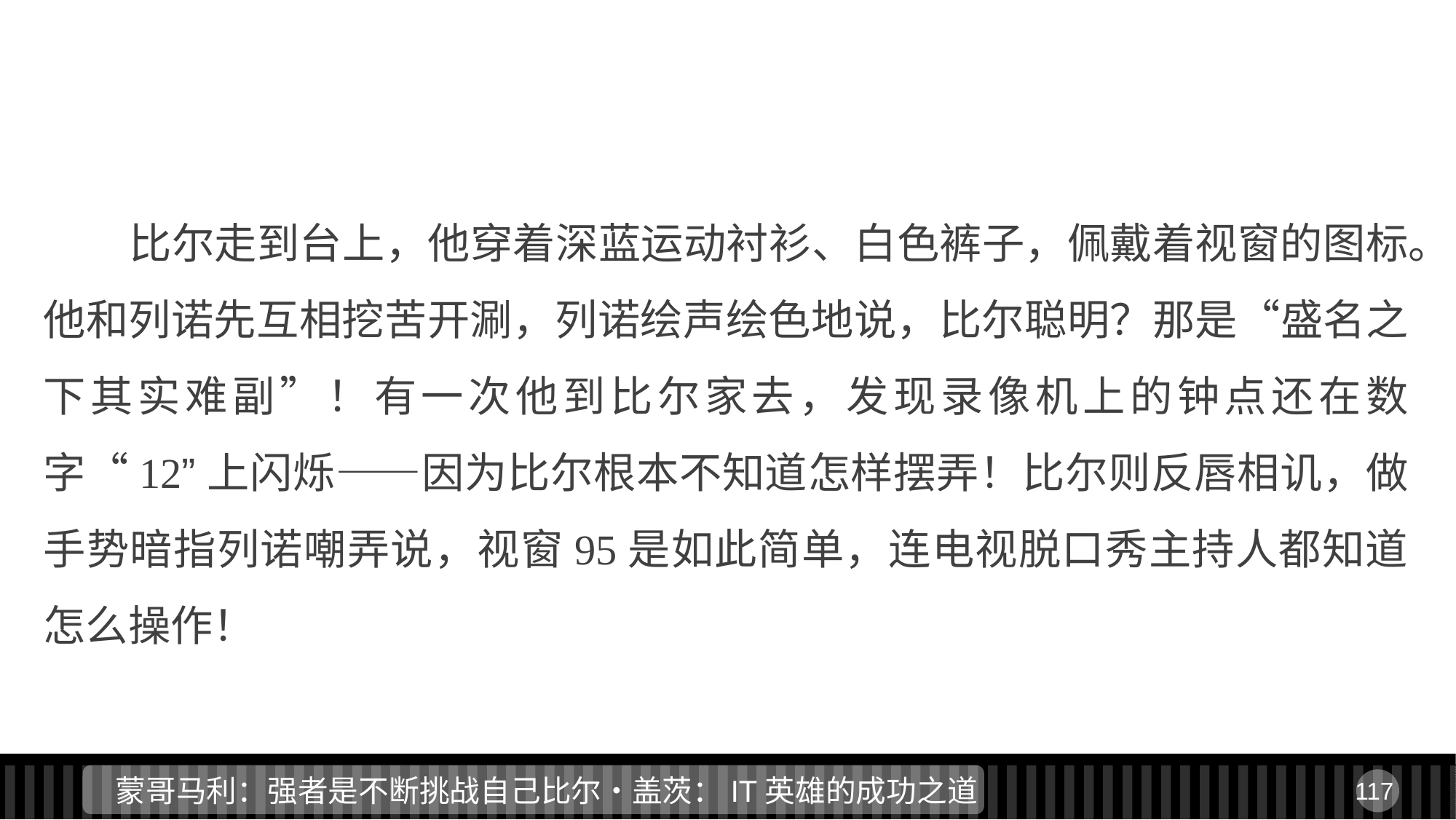

比尔走到台上，他穿着深蓝运动衬衫、白色裤子，佩戴着视窗的图标。他和列诺先互相挖苦开涮，列诺绘声绘色地说，比尔聪明？那是“盛名之下其实难副”！有一次他到比尔家去，发现录像机上的钟点还在数字“12”上闪烁——因为比尔根本不知道怎样摆弄！比尔则反唇相讥，做手势暗指列诺嘲弄说，视窗95是如此简单，连电视脱口秀主持人都知道怎么操作！